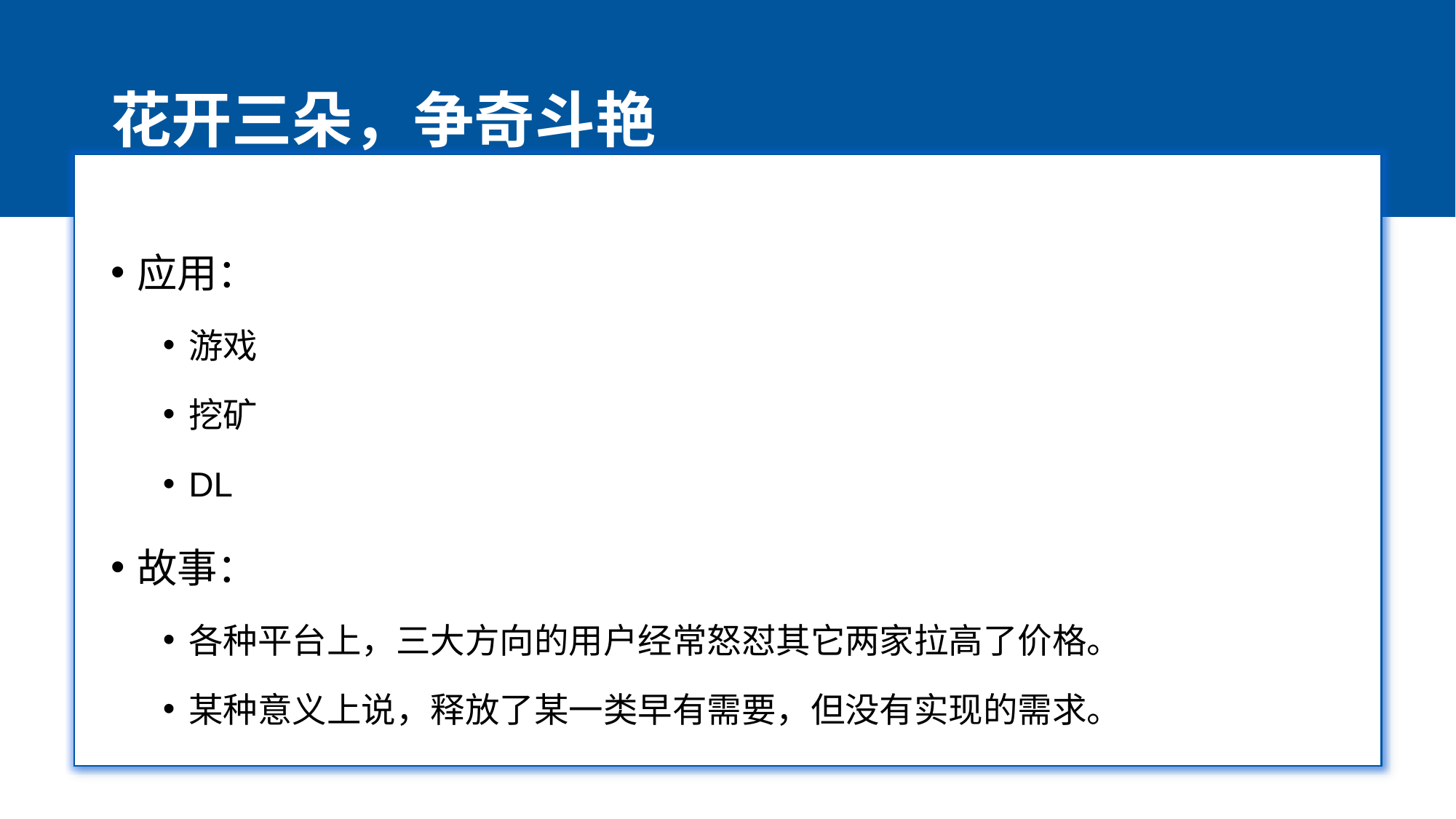

# 花开三朵，争奇斗艳
应用：
游戏
挖矿
DL
故事：
各种平台上，三大方向的用户经常怒怼其它两家拉高了价格。
某种意义上说，释放了某一类早有需要，但没有实现的需求。